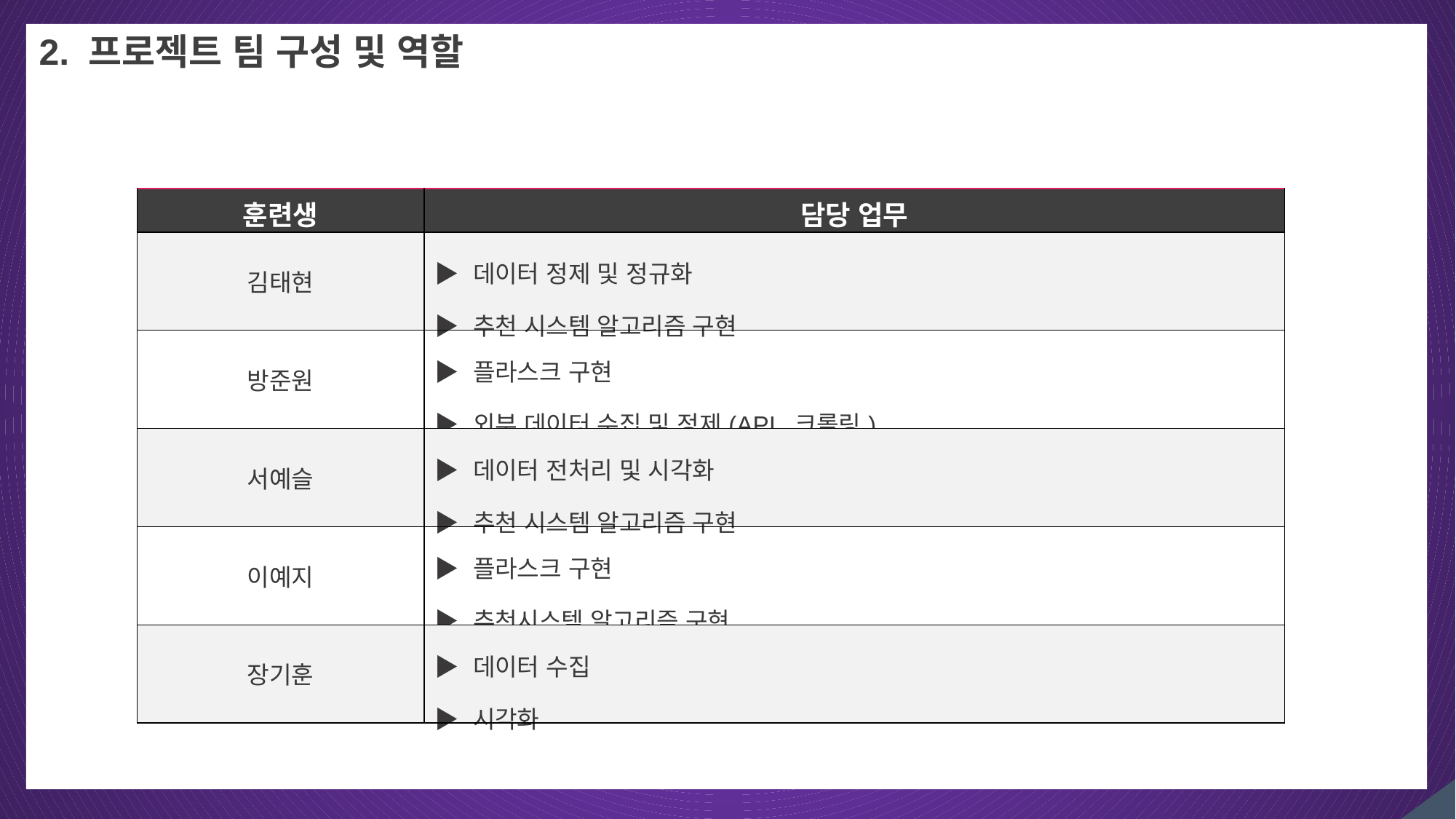

2. 프로젝트 팀 구성 및 역할

| 훈련생 | 담당 업무 |
| --- | --- |
| 김태현 | ▶ 데이터 정제 및 정규화 ▶ 추천 시스템 알고리즘 구현 |
| 방준원 | ▶ 플라스크 구현 ▶ 외부 데이터 수집 및 정제(API, 크롤링) |
| 서예슬 | ▶ 데이터 전처리 및 시각화 ▶ 추천 시스템 알고리즘 구현 |
| 이예지 | ▶ 플라스크 구현 ▶ 추천시스템 알고리즘 구현 |
| 장기훈 | ▶ 데이터 수집 ▶ 시각화 |